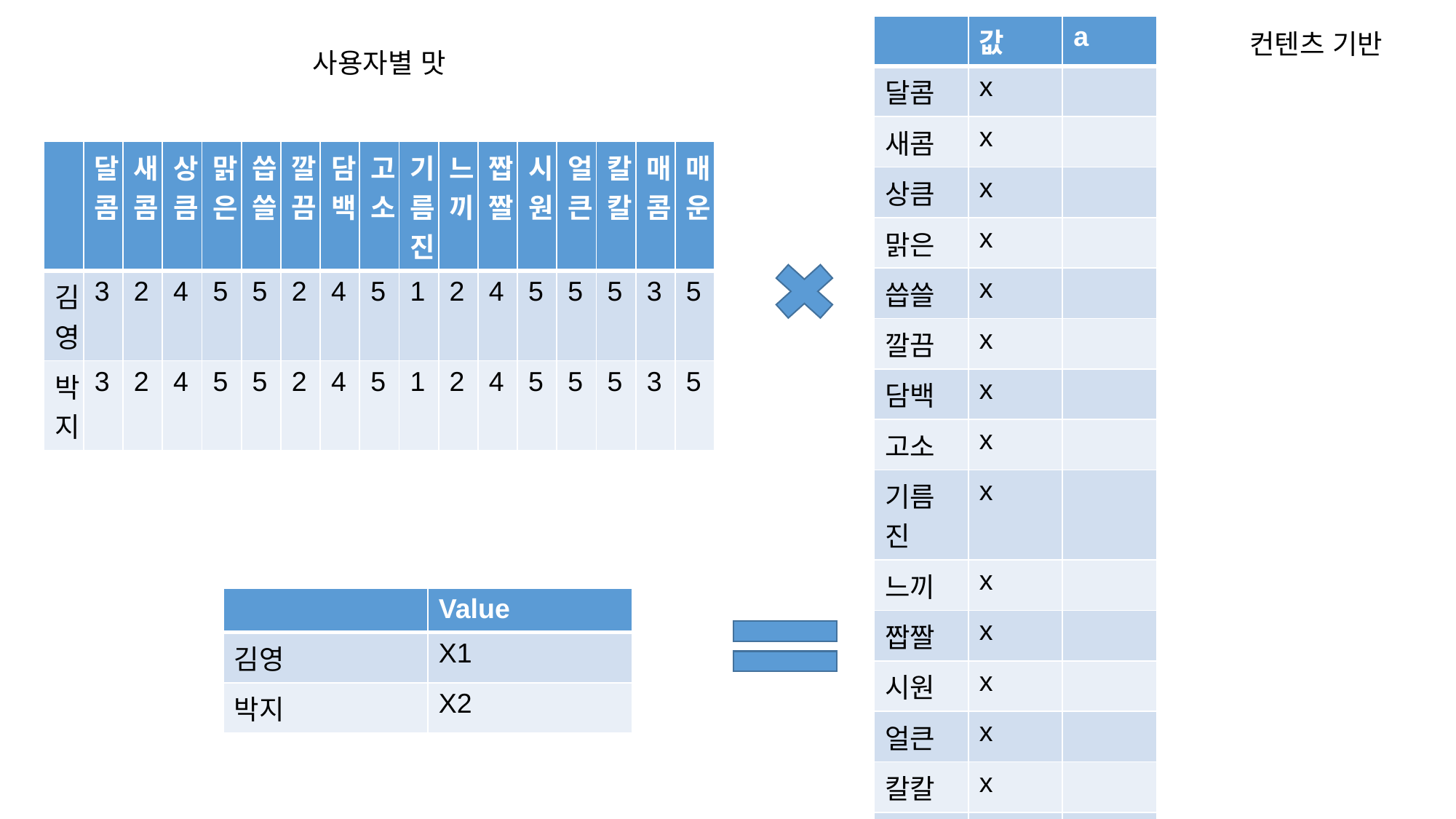

|  | 값 | a |
| --- | --- | --- |
| 달콤 | x |  |
| 새콤 | x |  |
| 상큼 | x |  |
| 맑은 | x |  |
| 씁쓸 | x |  |
| 깔끔 | x |  |
| 담백 | x |  |
| 고소 | x |  |
| 기름진 | x |  |
| 느끼 | x |  |
| 짭짤 | x |  |
| 시원 | x |  |
| 얼큰 | x |  |
| 칼칼 | x |  |
| 매콤 | x |  |
| 매운 | x |  |
컨텐츠 기반
사용자별 맛
|  | 달콤 | 새콤 | 상큼 | 맑은 | 씁쓸 | 깔끔 | 담백 | 고소 | 기름진 | 느끼 | 짭짤 | 시원 | 얼큰 | 칼칼 | 매콤 | 매운 |
| --- | --- | --- | --- | --- | --- | --- | --- | --- | --- | --- | --- | --- | --- | --- | --- | --- |
| 김영 | 3 | 2 | 4 | 5 | 5 | 2 | 4 | 5 | 1 | 2 | 4 | 5 | 5 | 5 | 3 | 5 |
| 박지 | 3 | 2 | 4 | 5 | 5 | 2 | 4 | 5 | 1 | 2 | 4 | 5 | 5 | 5 | 3 | 5 |

|  | Value |
| --- | --- |
| 김영 | X1 |
| 박지 | X2 |